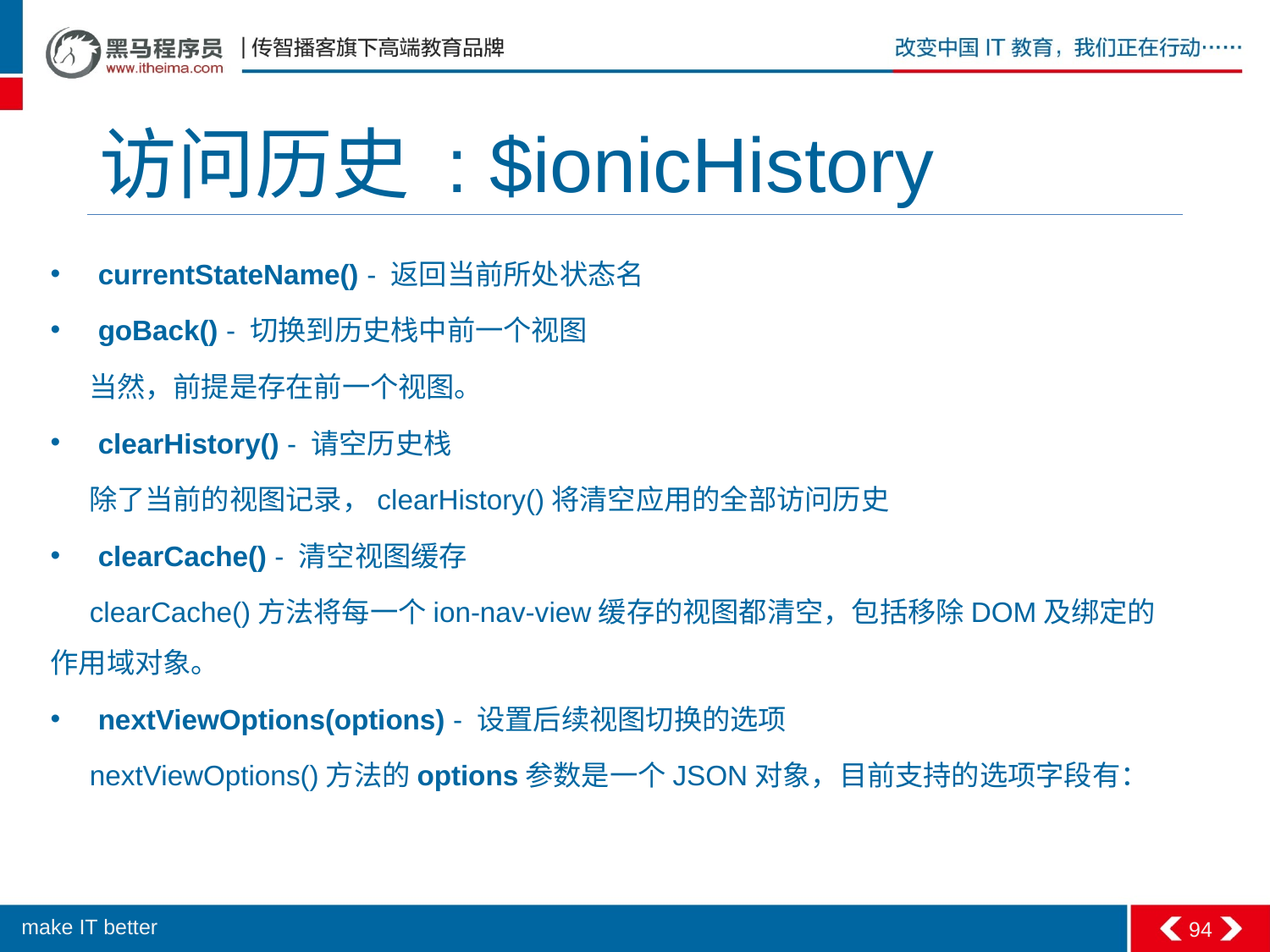

# 访问历史 : $ionicHistory
currentStateName() - 返回当前所处状态名
goBack() - 切换到历史栈中前一个视图
     当然，前提是存在前一个视图。
clearHistory() - 请空历史栈
     除了当前的视图记录，clearHistory()将清空应用的全部访问历史
clearCache() - 清空视图缓存
     clearCache()方法将每一个ion-nav-view缓存的视图都清空，包括移除DOM及绑定的作用域对象。
nextViewOptions(options) - 设置后续视图切换的选项
     nextViewOptions()方法的options参数是一个JSON对象，目前支持的选项字段有：

94

make IT better